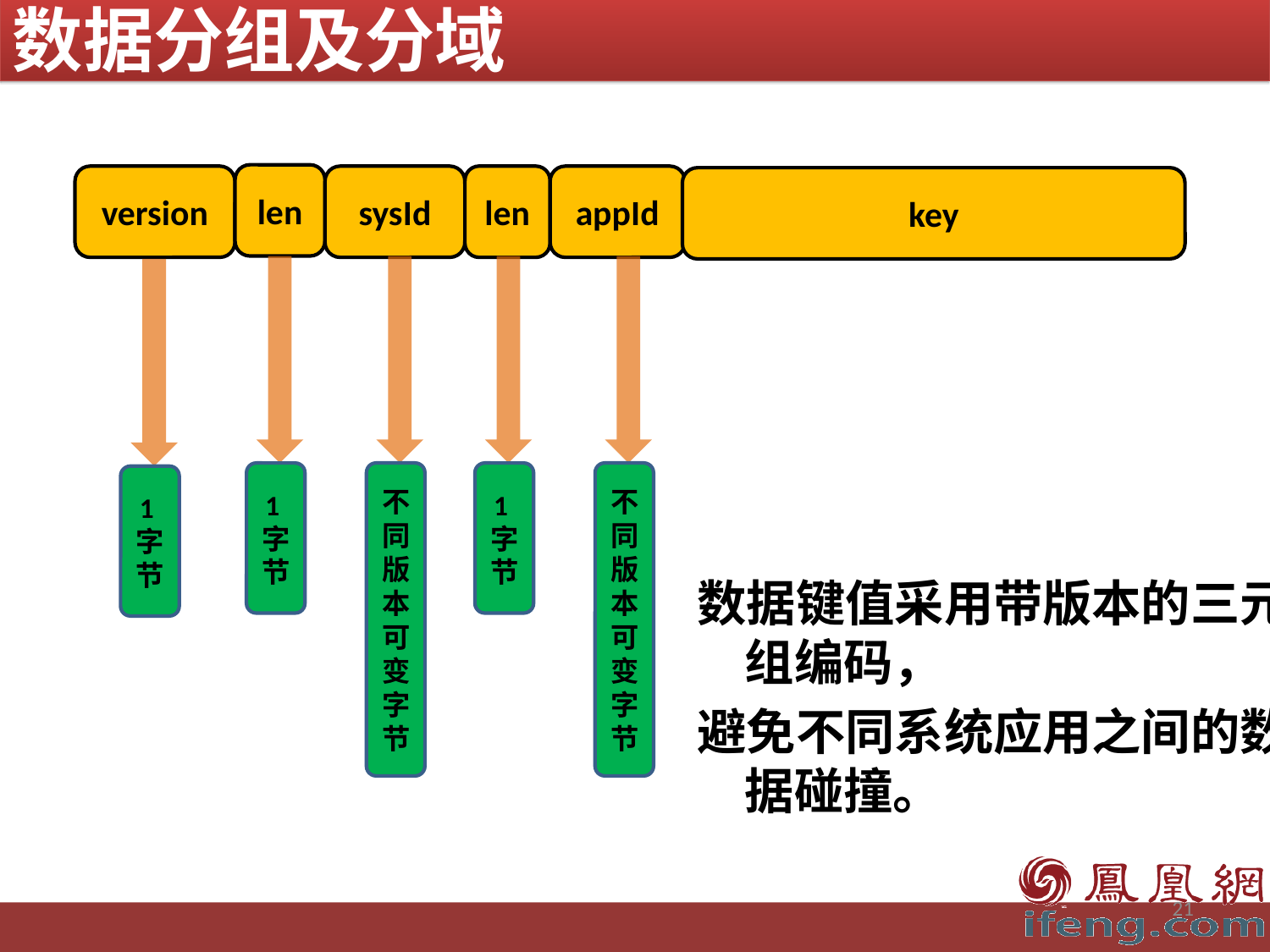

数据分组及分域
len
version
sysId
len
appId
key

1字节
不同版本可变字节
1字节
不同版本可变字节
1字节
数据键值采用带版本的三元组编码，
避免不同系统应用之间的数据碰撞。
21